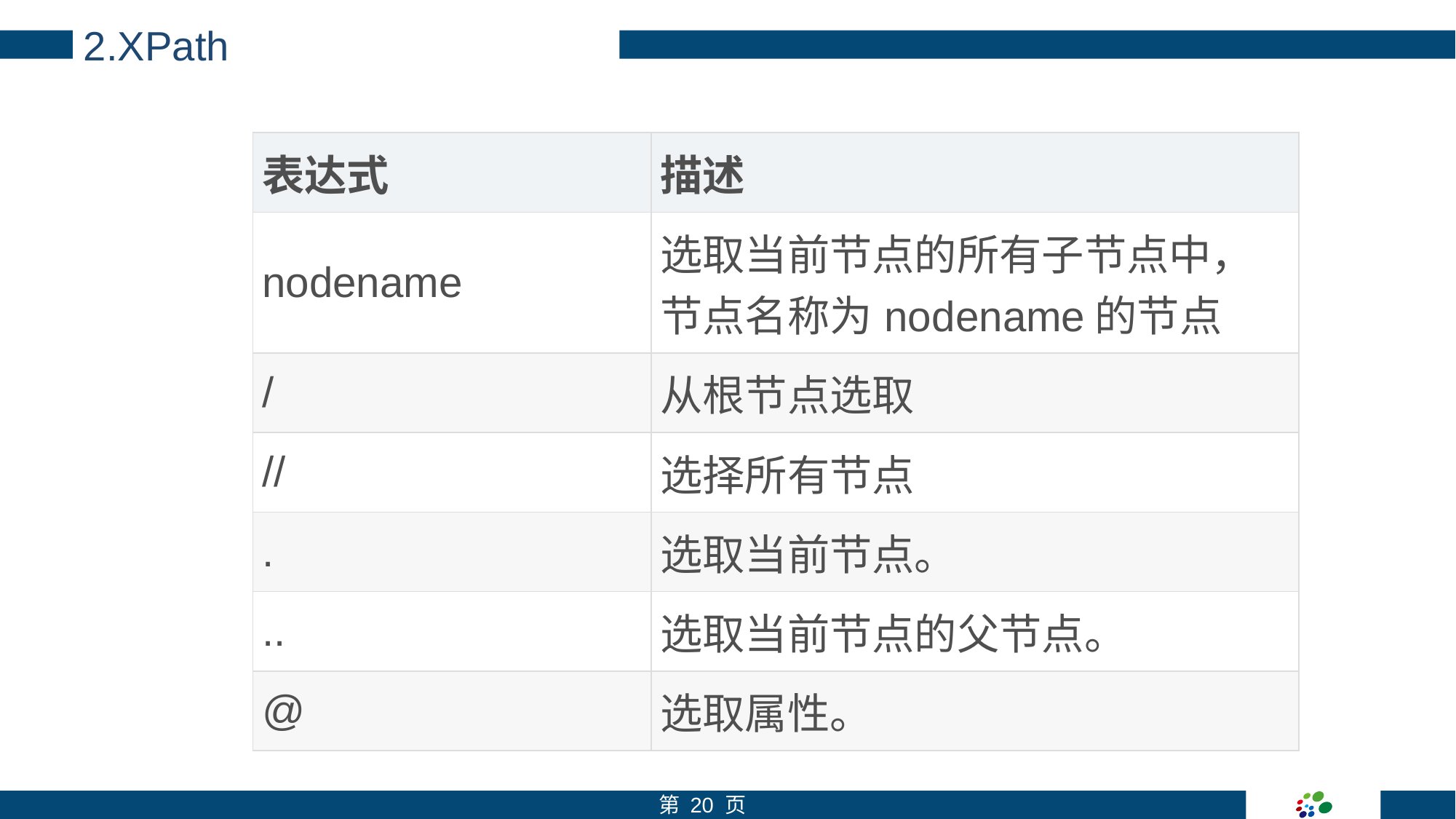

2.XPath

| 表达式 | 描述 |
| --- | --- |
| nodename | 选取当前节点的所有子节点中，节点名称为nodename的节点 |
| / | 从根节点选取 |
| // | 选择所有节点 |
| . | 选取当前节点。 |
| .. | 选取当前节点的父节点。 |
| @ | 选取属性。 |